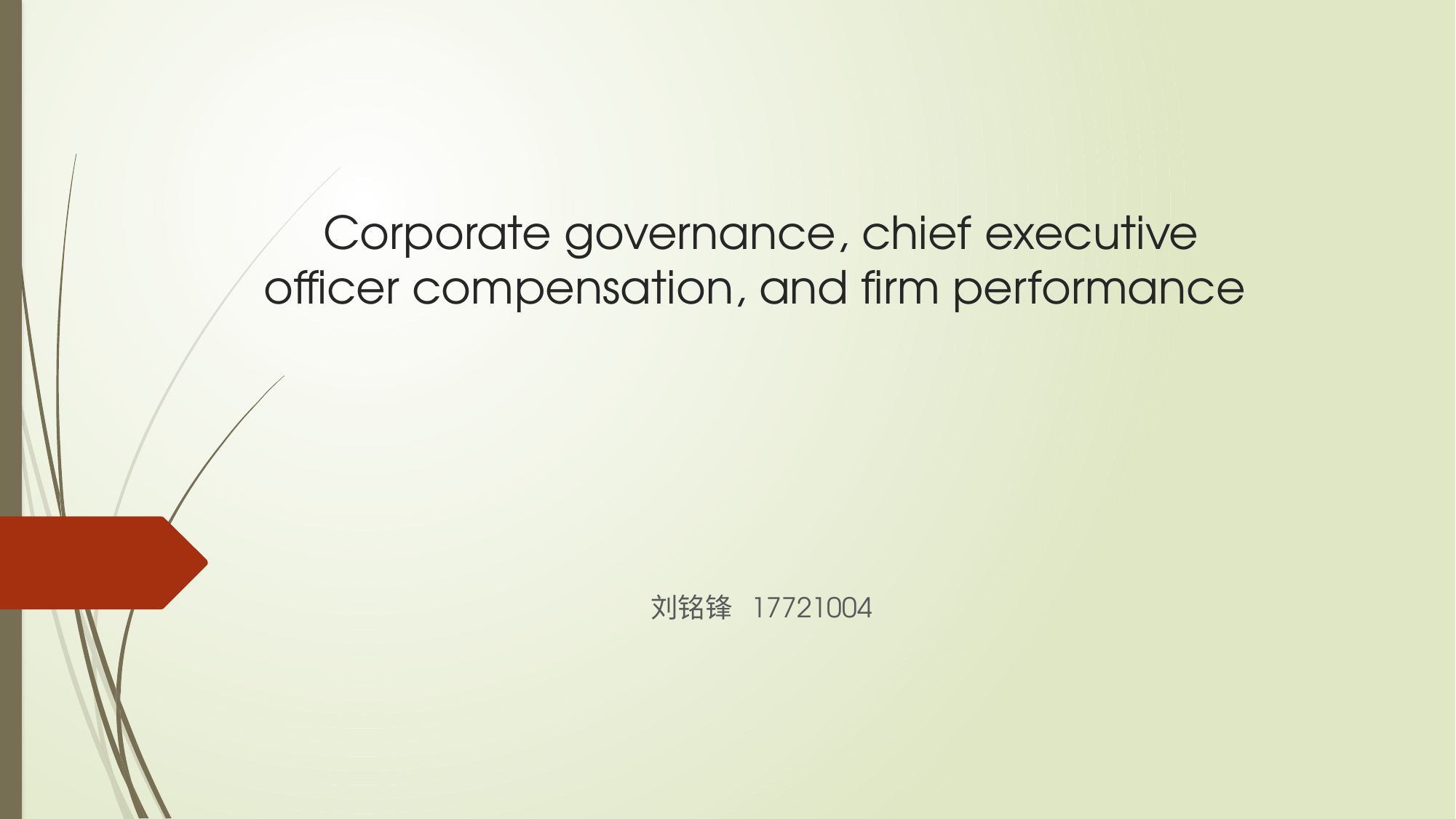

# Corporate governance, chief executive officer compensation, and firm performance
刘铭锋  17721004